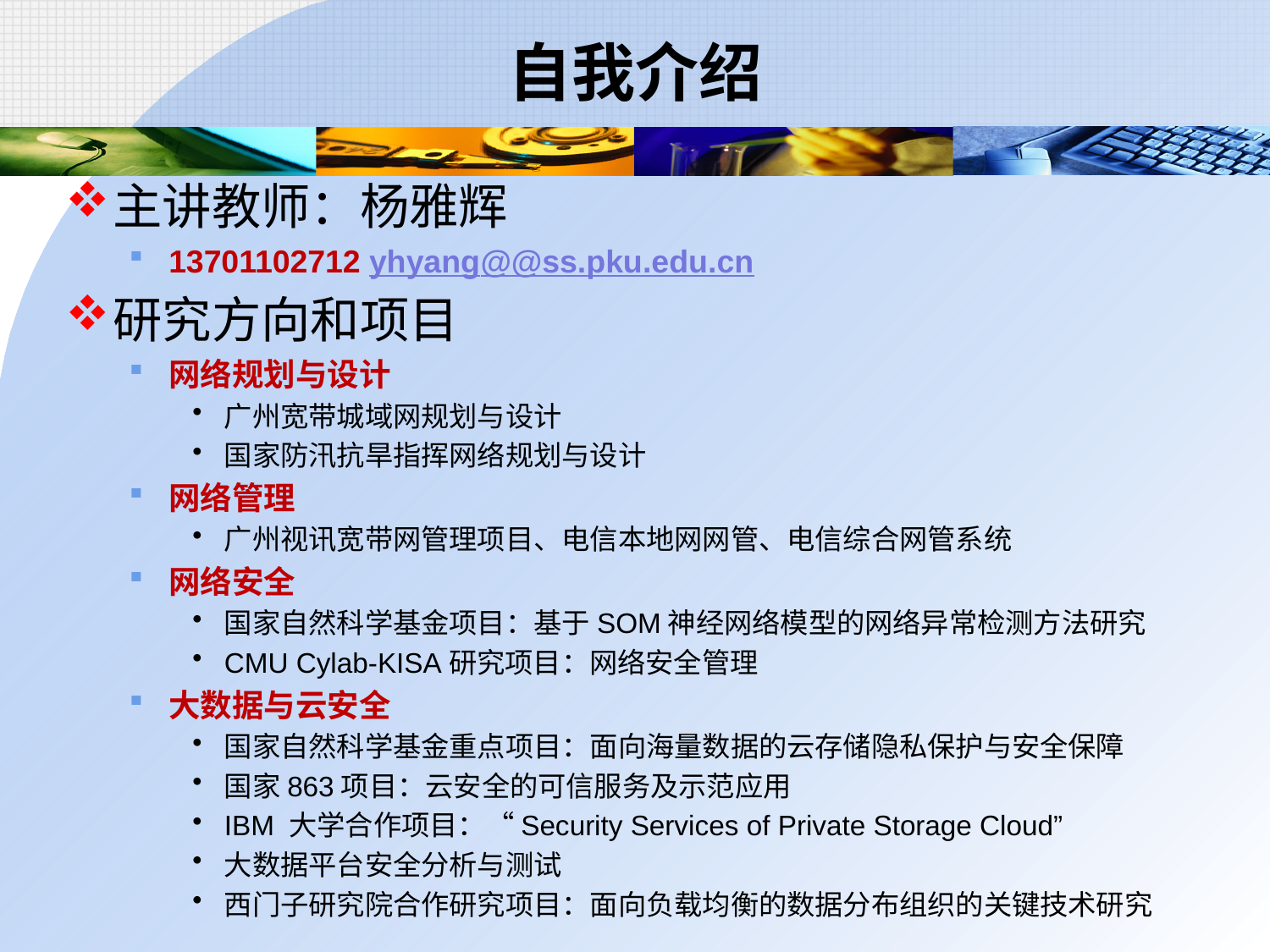

自我介绍
主讲教师：杨雅辉
13701102712 yhyang@@ss.pku.edu.cn
研究方向和项目
网络规划与设计
广州宽带城域网规划与设计
国家防汛抗旱指挥网络规划与设计
网络管理
广州视讯宽带网管理项目、电信本地网网管、电信综合网管系统
网络安全
国家自然科学基金项目：基于SOM神经网络模型的网络异常检测方法研究
CMU Cylab-KISA研究项目：网络安全管理
大数据与云安全
国家自然科学基金重点项目：面向海量数据的云存储隐私保护与安全保障
国家863项目：云安全的可信服务及示范应用
IBM 大学合作项目：“Security Services of Private Storage Cloud”
大数据平台安全分析与测试
西门子研究院合作研究项目：面向负载均衡的数据分布组织的关键技术研究